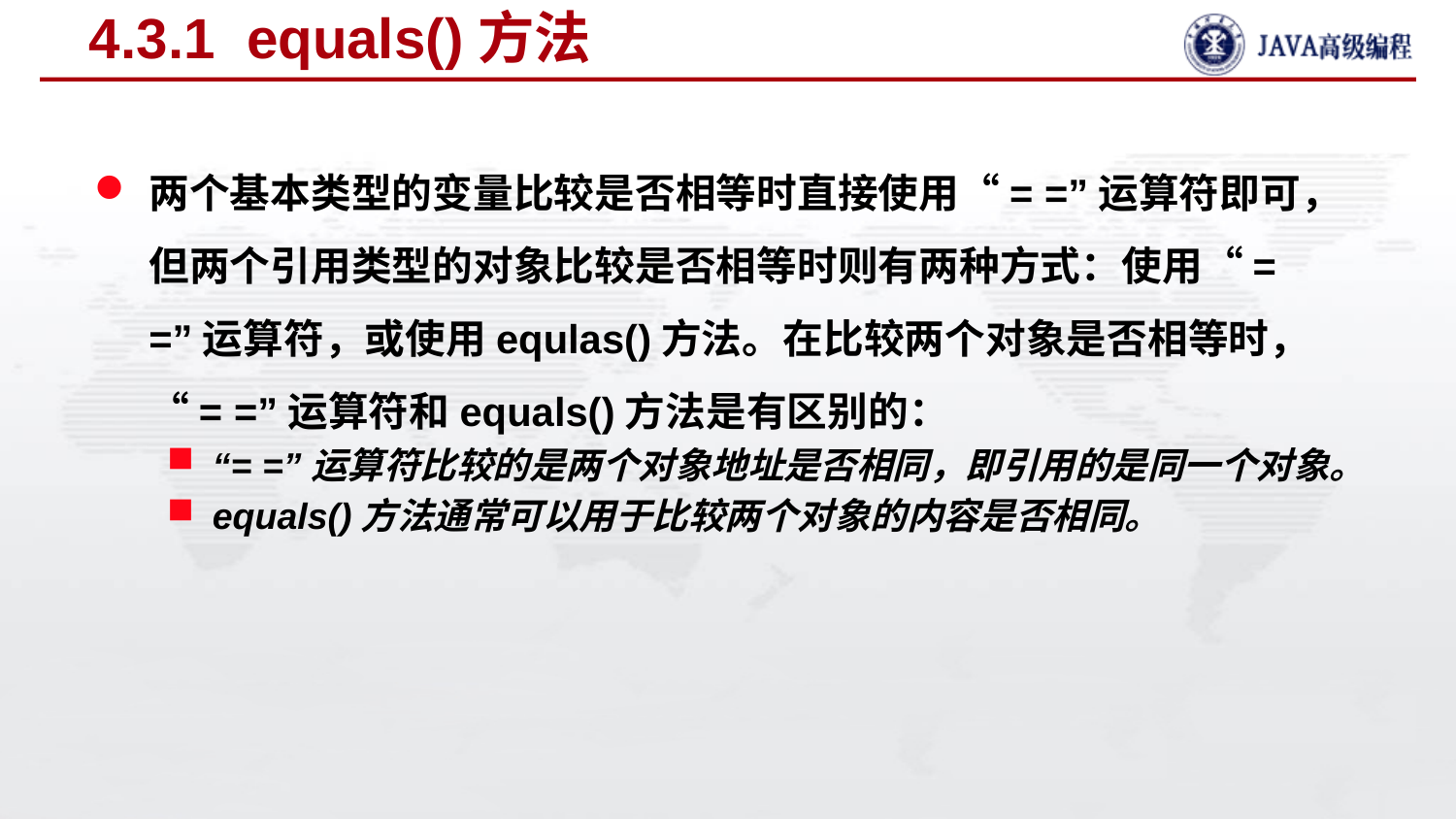

# 4.3.1  equals()方法
两个基本类型的变量比较是否相等时直接使用“= =”运算符即可，但两个引用类型的对象比较是否相等时则有两种方式：使用“= =”运算符，或使用equlas()方法。在比较两个对象是否相等时，“= =”运算符和equals()方法是有区别的：
“= =”运算符比较的是两个对象地址是否相同，即引用的是同一个对象。
equals()方法通常可以用于比较两个对象的内容是否相同。